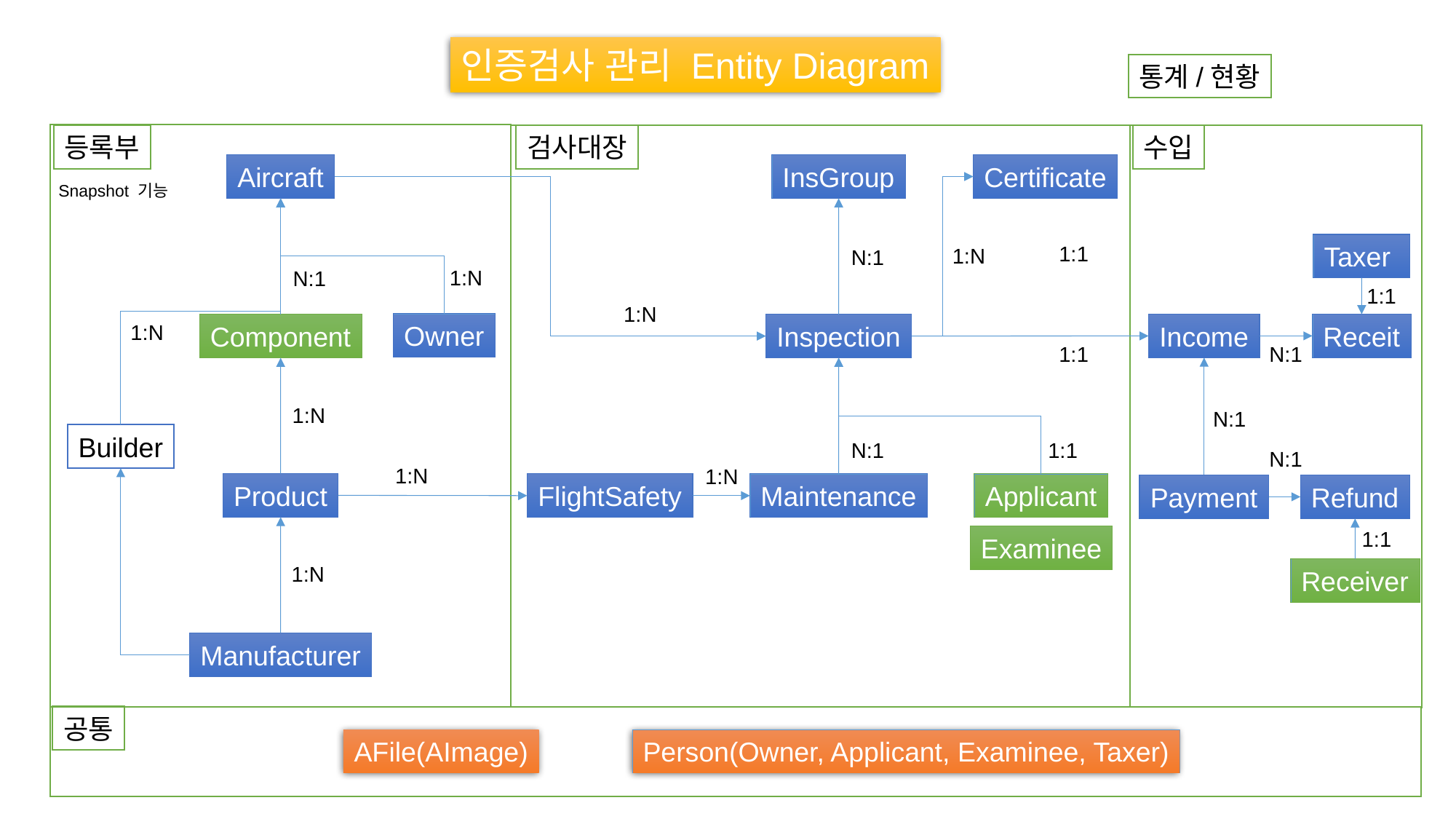

인증검사 관리 Entity Diagram
통계/현황

등록부
검사대장
수입
InsGroup
Certificate
Aircraft
Snapshot 기능
Taxer
1:1
1:N
N:1
1:N
N:1
1:1
1:N
Owner
1:N
Income
Receit
Component
Inspection
N:1
1:1
1:N
N:1
Builder
1:1
N:1
N:1
1:N
1:N
Product
FlightSafety
Maintenance
Applicant
Payment
Refund
1:1
Examinee
1:N
Receiver
Manufacturer

공통
AFile(AImage)
Person(Owner, Applicant, Examinee, Taxer)